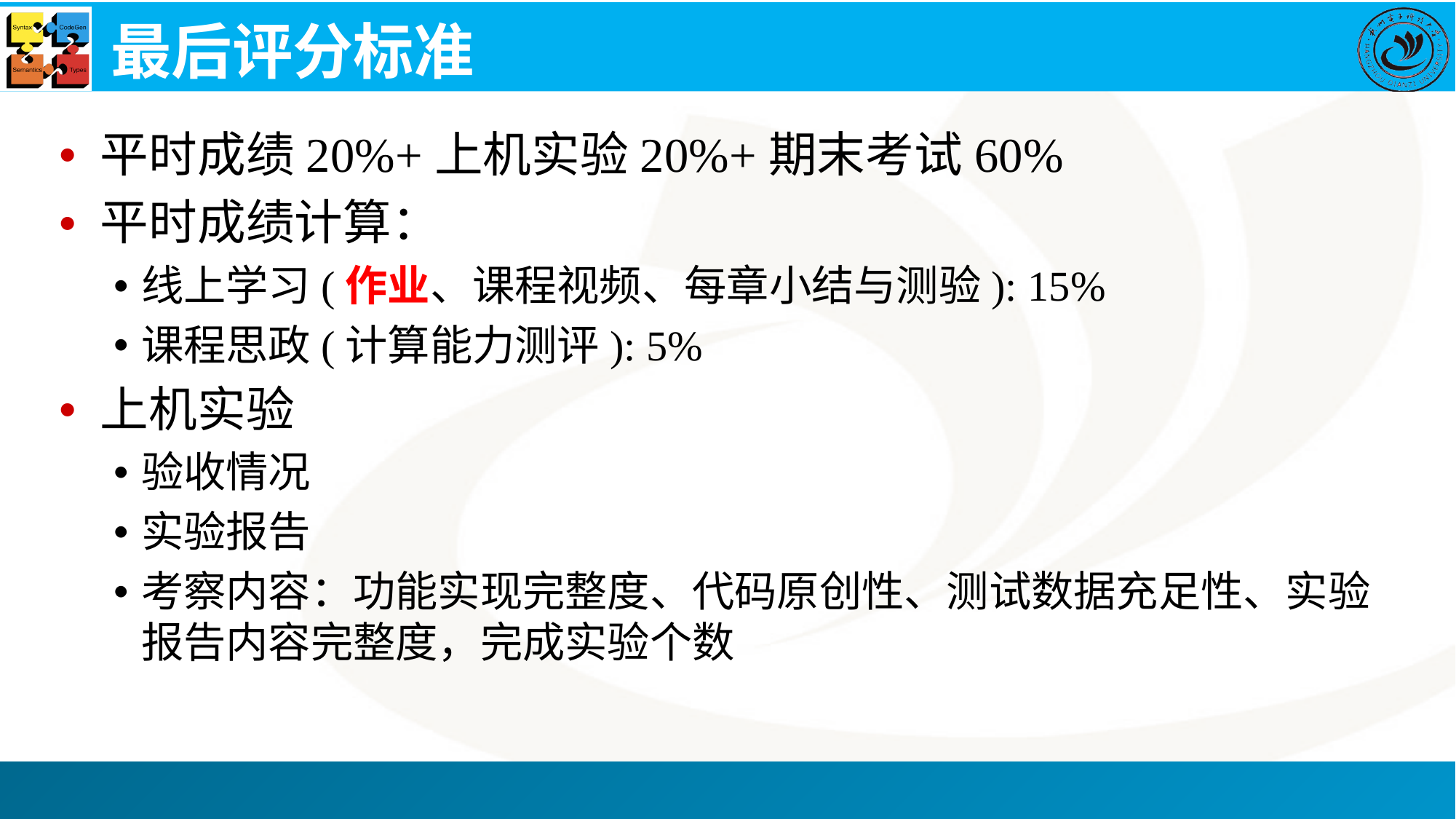

# 最后评分标准
平时成绩20%+上机实验20%+期末考试60%
平时成绩计算：
线上学习(作业、课程视频、每章小结与测验): 15%
课程思政(计算能力测评): 5%
上机实验
验收情况
实验报告
考察内容：功能实现完整度、代码原创性、测试数据充足性、实验报告内容完整度，完成实验个数
4